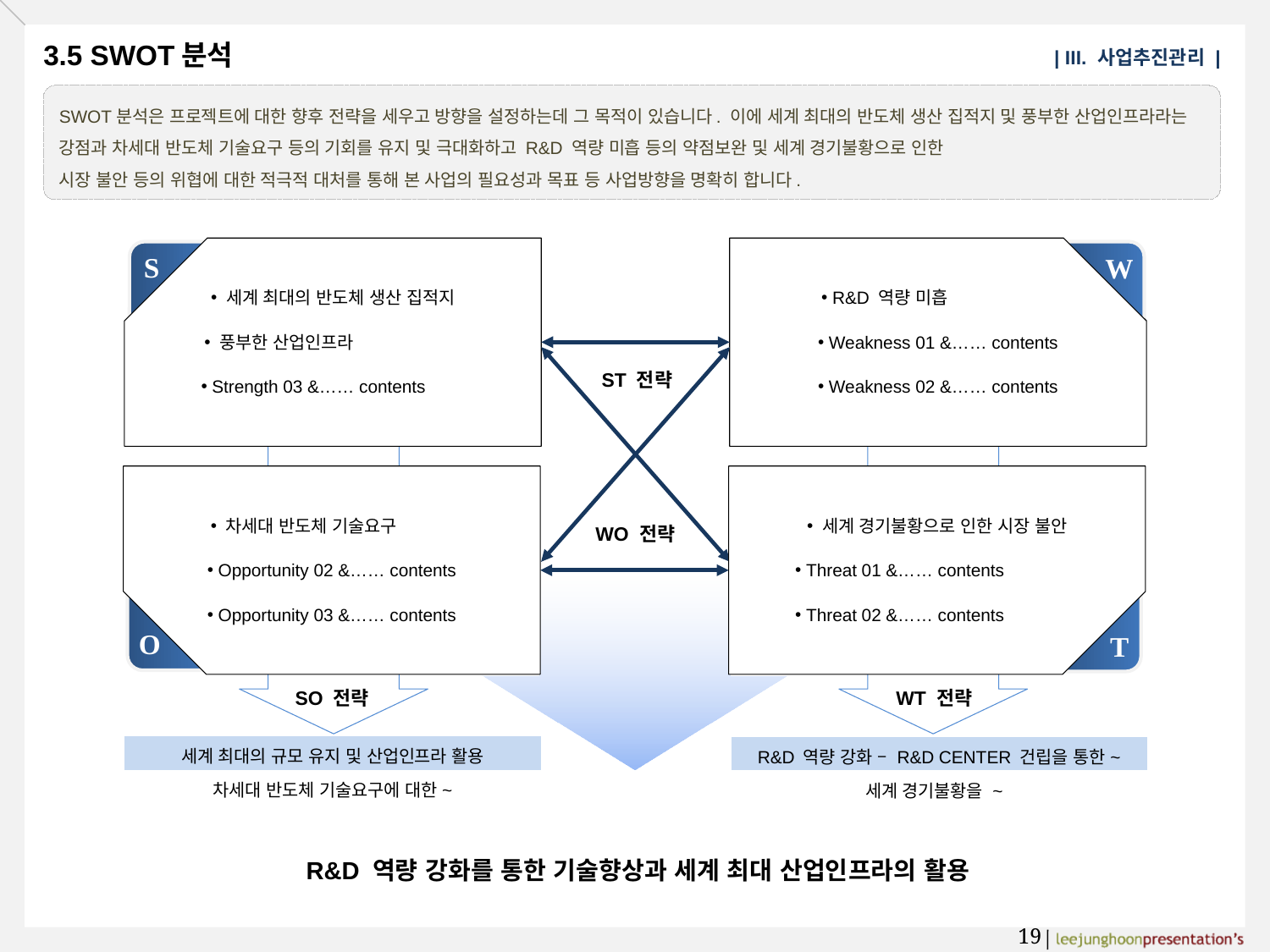

세계 최대의 반도체 생산 집적지
 풍부한 산업인프라
 Strength 03 &…… contents

S
W
 R&D 역량 미흡
 Weakness 01 &…… contents
 Weakness 02 &…… contents

ST 전략

 차세대 반도체 기술요구
 Opportunity 02 &…… contents
 Opportunity 03 &…… contents

O

 세계 경기불황으로 인한 시장 불안
 Threat 01 &…… contents
 Threat 02 &…… contents

T
WO 전략

SO 전략
WT 전략
| 세계 최대의 규모 유지 및 산업인프라 활용 |
| --- |
| 차세대 반도체 기술요구에 대한~ |
| R&D 역량 강화 – R&D CENTER 건립을 통한~ |
| --- |
| 세계 경기불황을 ~ |
R&D 역량 강화를 통한 기술향상과 세계 최대 산업인프라의 활용